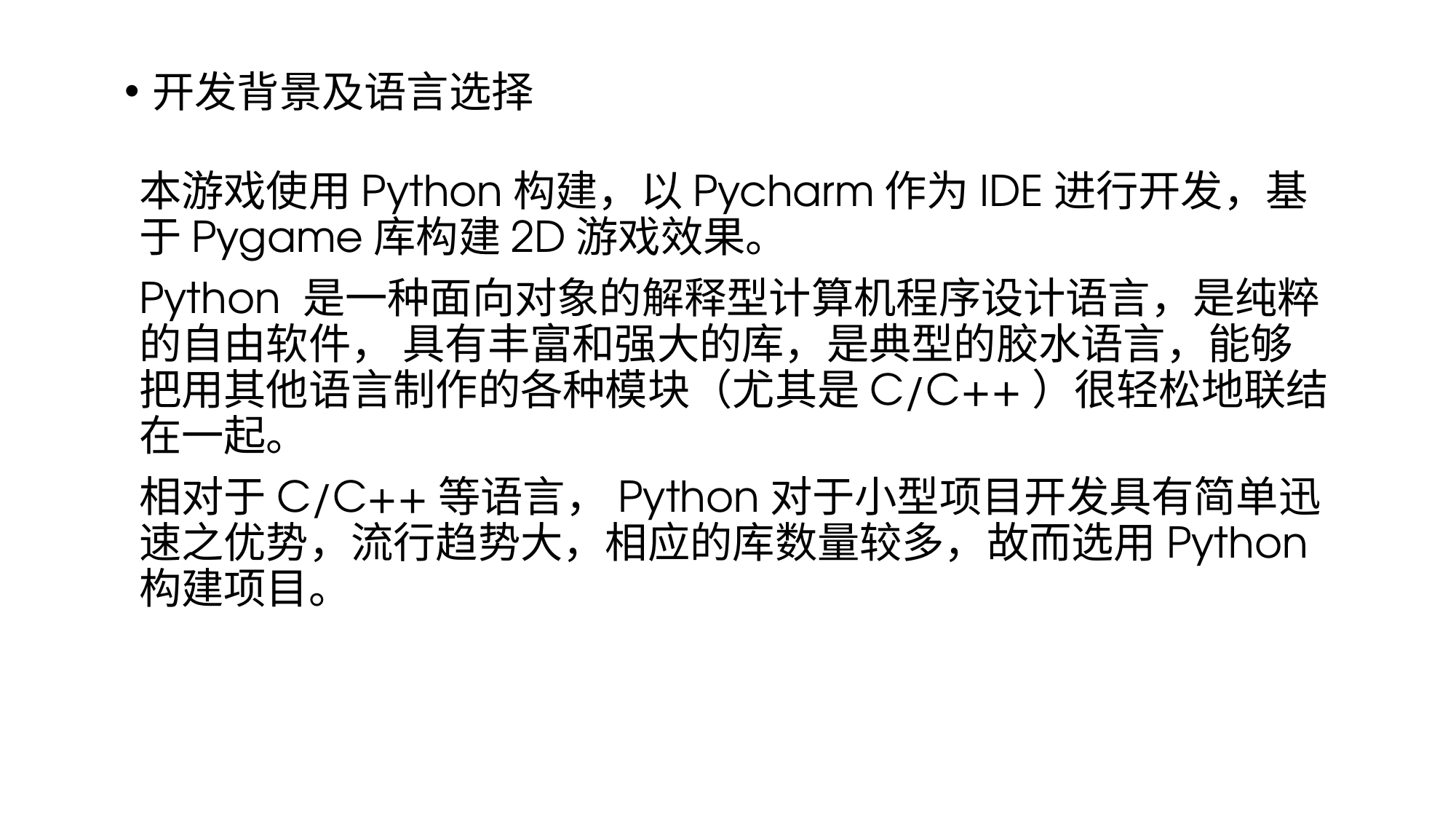

开发背景及语言选择
本游戏使用Python构建，以Pycharm作为IDE进行开发，基于Pygame库构建2D游戏效果。
Python 是一种面向对象的解释型计算机程序设计语言，是纯粹的自由软件， 具有丰富和强大的库，是典型的胶水语言，能够把用其他语言制作的各种模块（尤其是C/C++）很轻松地联结在一起。
相对于C/C++等语言，Python对于小型项目开发具有简单迅速之优势，流行趋势大，相应的库数量较多，故而选用Python构建项目。